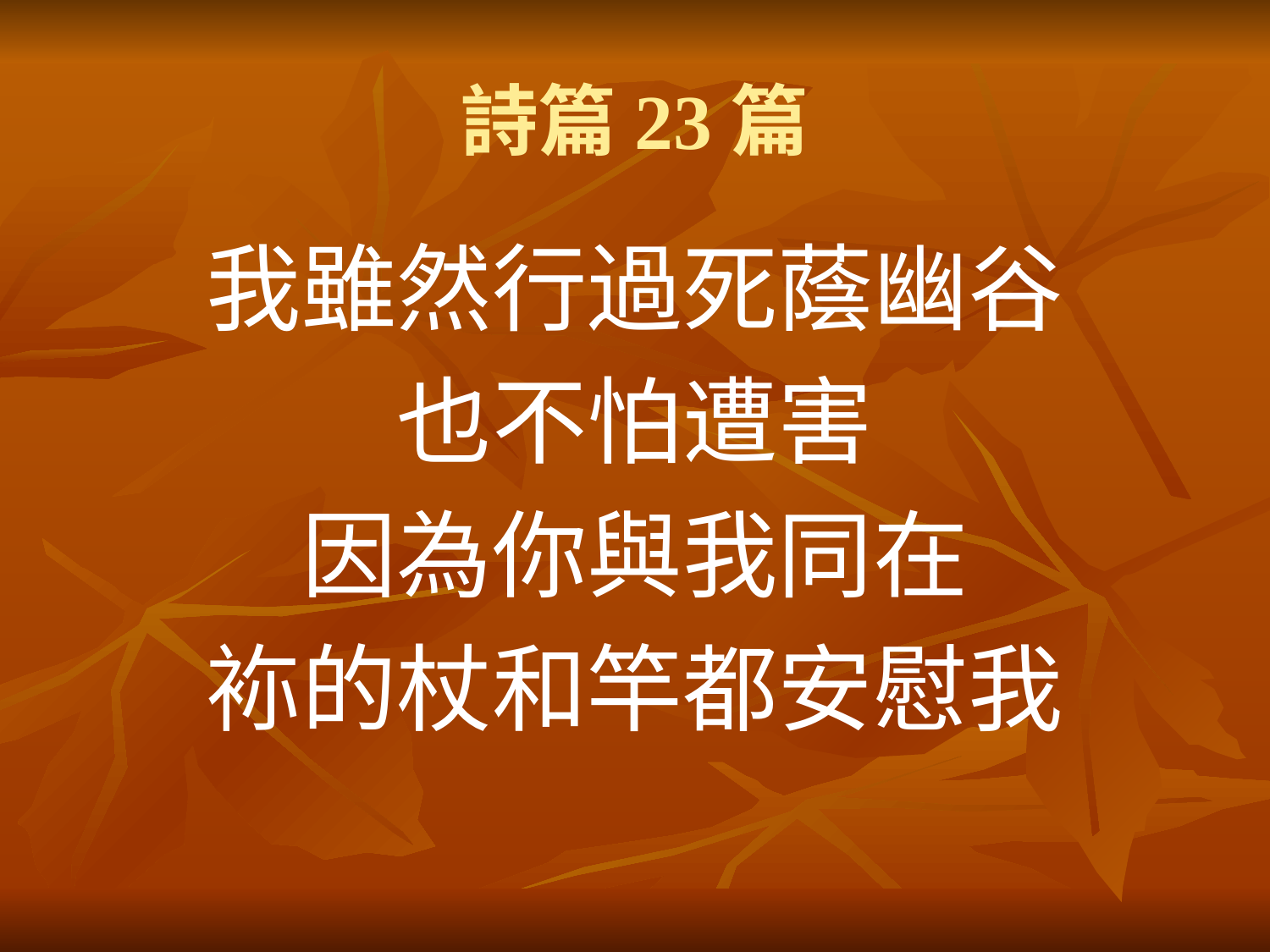

# 詩篇23篇
我雖然行過死蔭幽谷
也不怕遭害
因為你與我同在
袮的杖和竿都安慰我